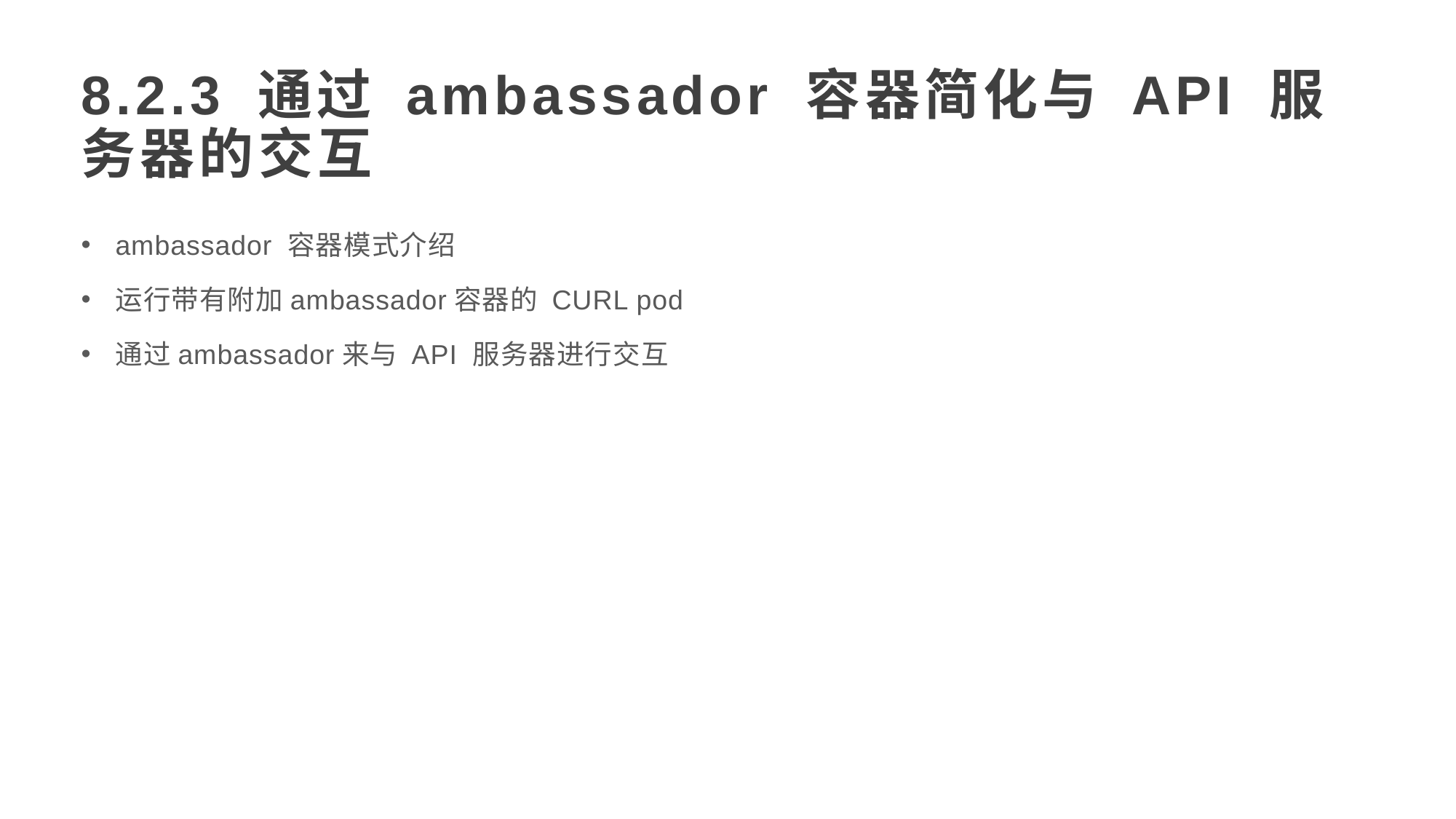

8.2.3 通过 ambassador 容器简化与 API 服务器的交互
ambassador 容器模式介绍
运行带有附加ambassador容器的 CURL pod
通过ambassador来与 API 服务器进行交互
26